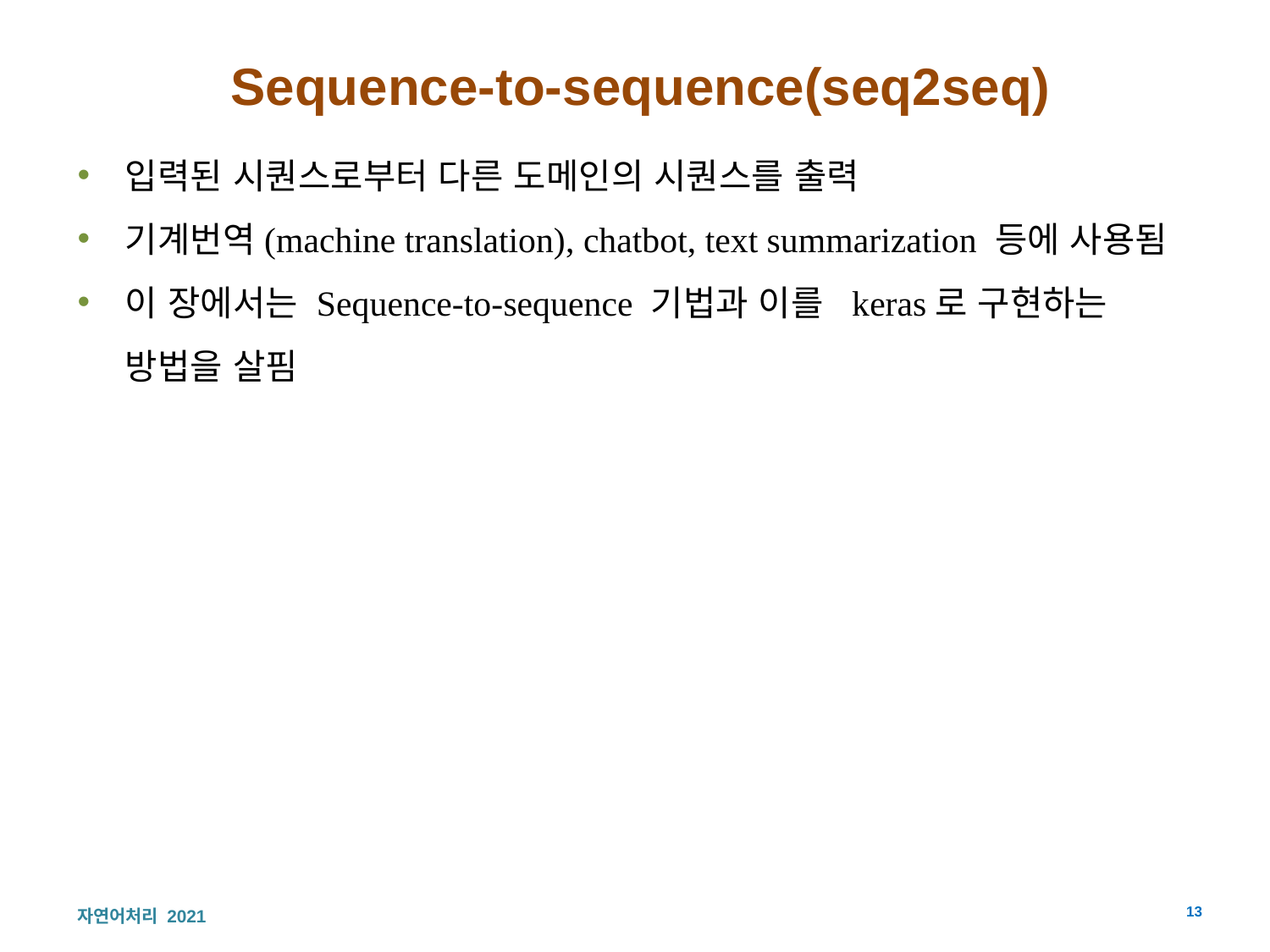

# Sequence-to-sequence(seq2seq)
입력된 시퀀스로부터 다른 도메인의 시퀀스를 출력
기계번역(machine translation), chatbot, text summarization 등에 사용됨
이 장에서는 Sequence-to-sequence 기법과 이를  keras로 구현하는 방법을 살핌